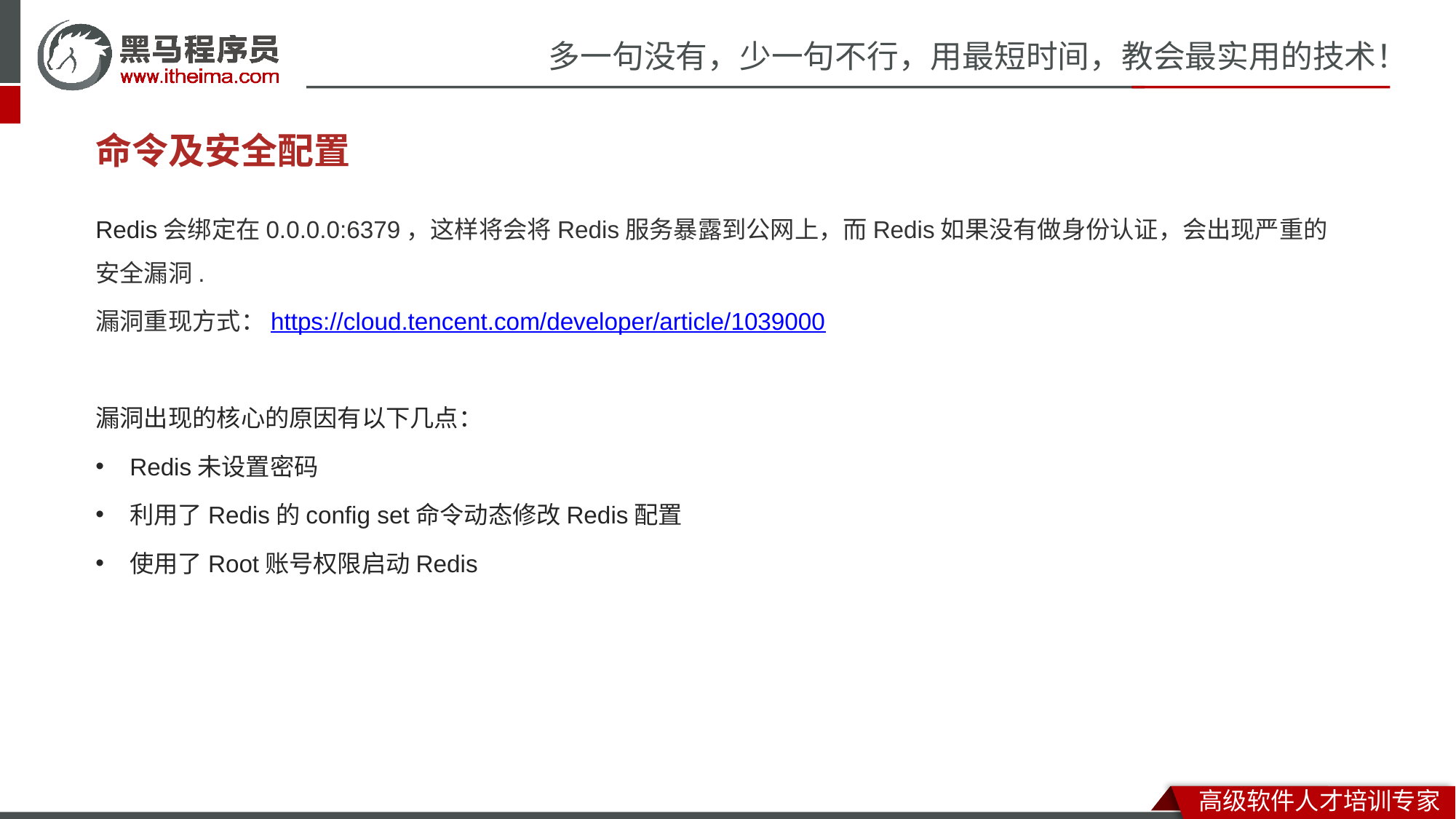

# 命令及安全配置
Redis会绑定在0.0.0.0:6379，这样将会将Redis服务暴露到公网上，而Redis如果没有做身份认证，会出现严重的安全漏洞.
漏洞重现方式：https://cloud.tencent.com/developer/article/1039000

漏洞出现的核心的原因有以下几点：
Redis未设置密码
利用了Redis的config set命令动态修改Redis配置
使用了Root账号权限启动Redis